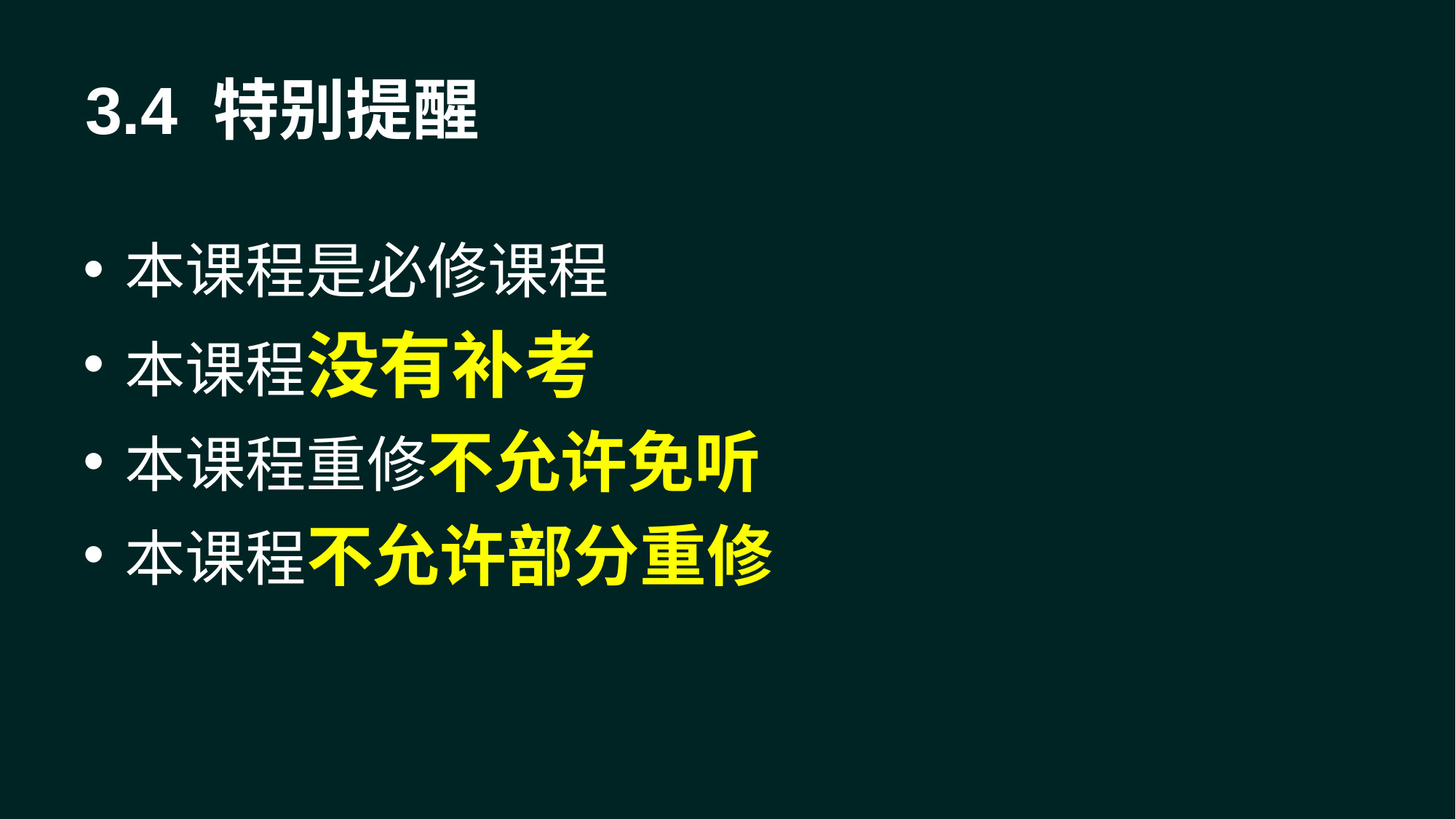

3.4 特别提醒
本课程是必修课程
本课程没有补考
本课程重修不允许免听
本课程不允许部分重修